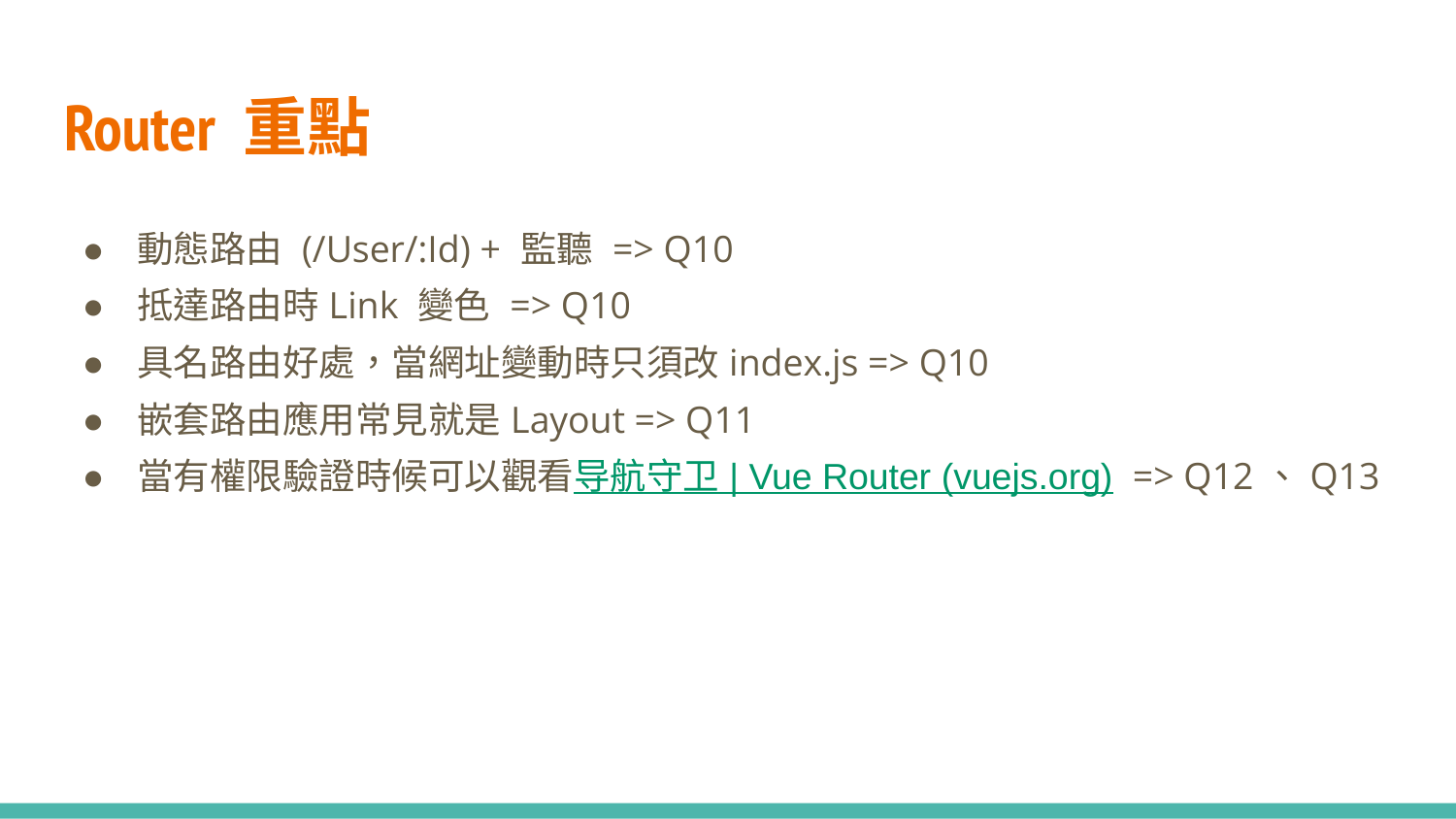

# Router 重點
動態路由 (/User/:Id) + 監聽 => Q10
抵達路由時Link 變色 => Q10
具名路由好處，當網址變動時只須改index.js => Q10
嵌套路由應用常見就是Layout => Q11
當有權限驗證時候可以觀看导航守卫 | Vue Router (vuejs.org) => Q12、Q13